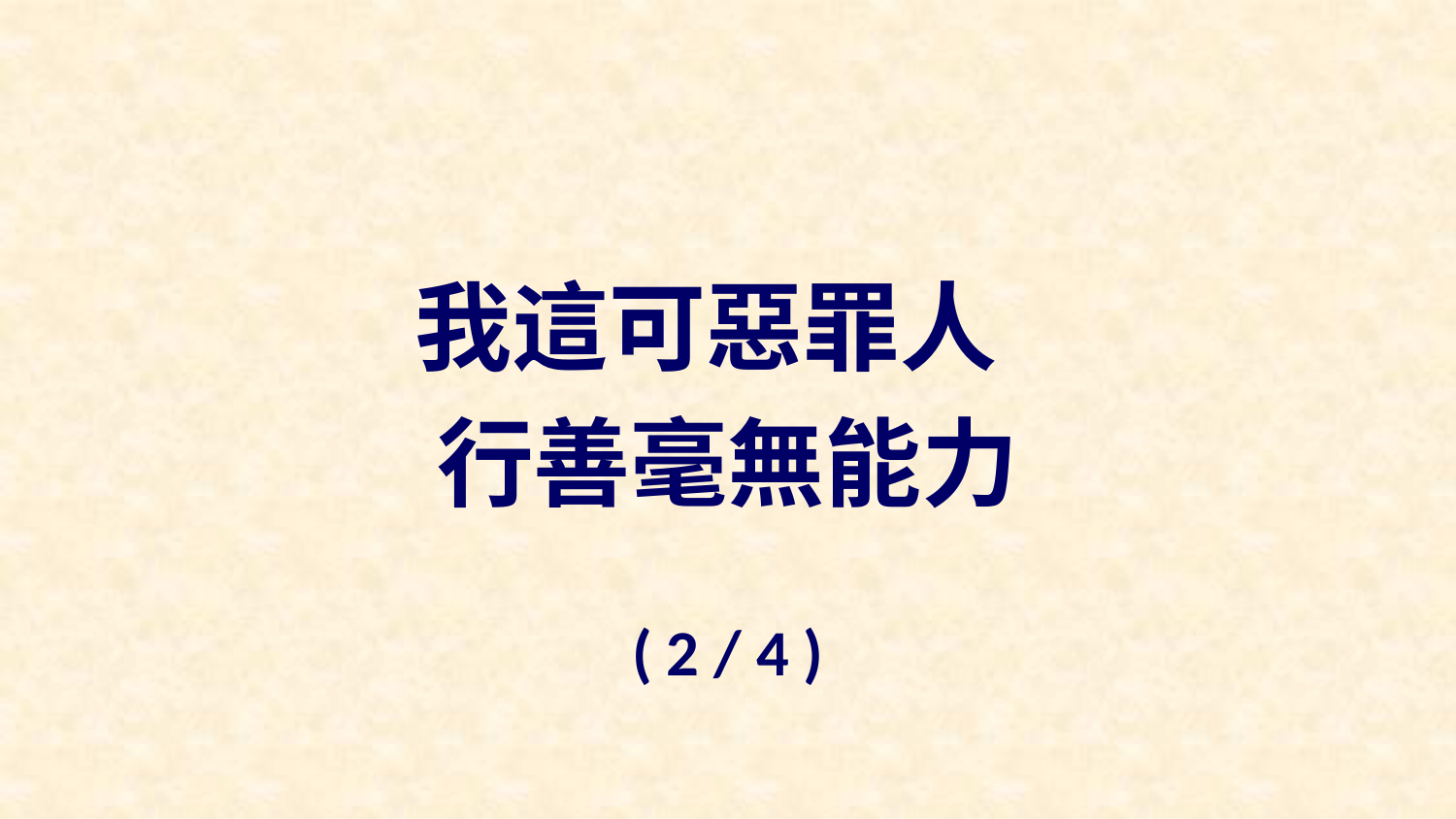

我這可惡罪人
行善毫無能力
( 2 / 4 )